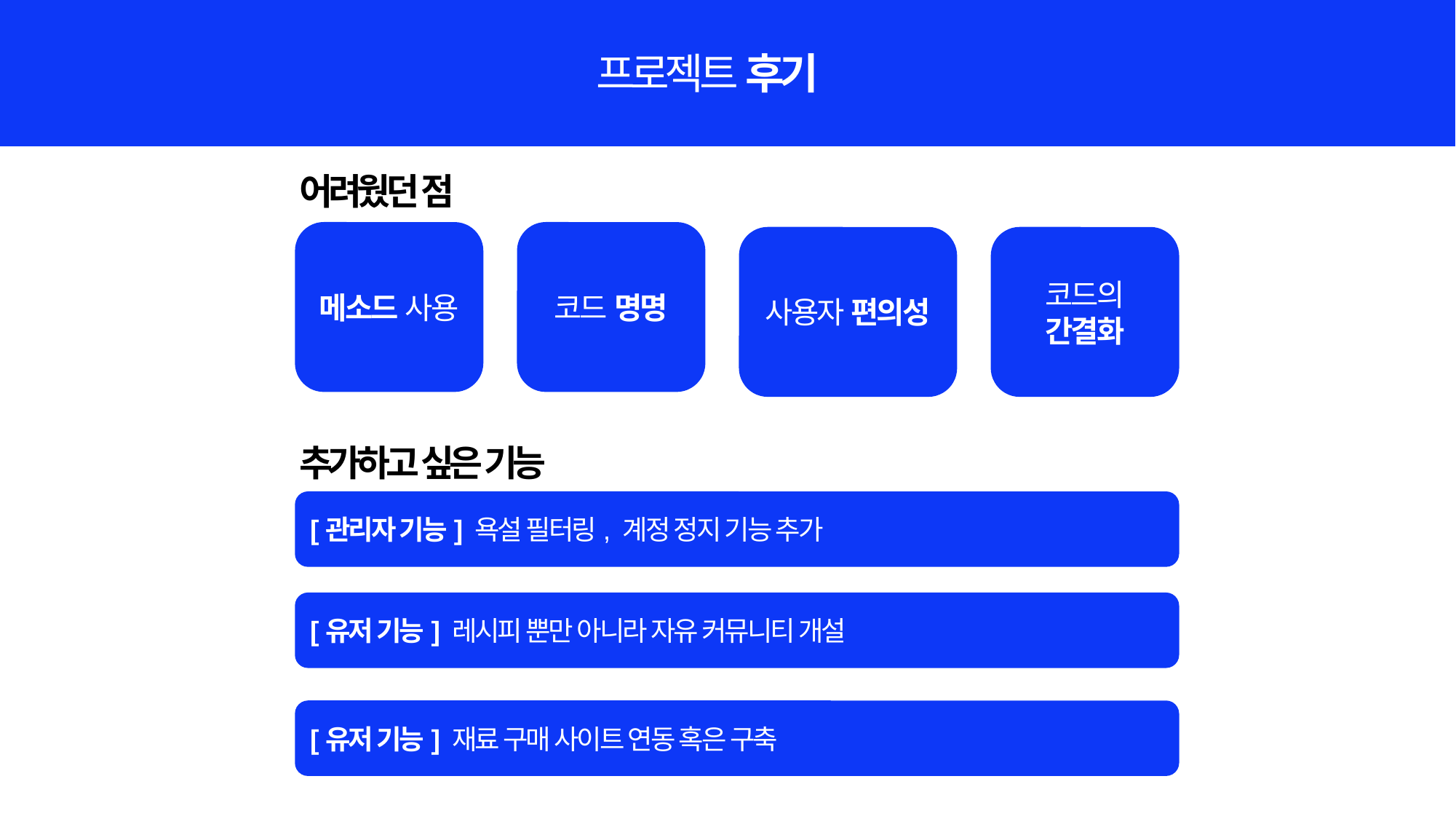

프로젝트 후기
어려웠던 점
메소드 사용
코드 명명
사용자 편의성
코드의
간결화
추가하고 싶은 기능
[관리자 기능] 욕설 필터링, 계정 정지 기능 추가
[유저 기능] 레시피 뿐만 아니라 자유 커뮤니티 개설
[유저 기능] 재료 구매 사이트 연동 혹은 구축